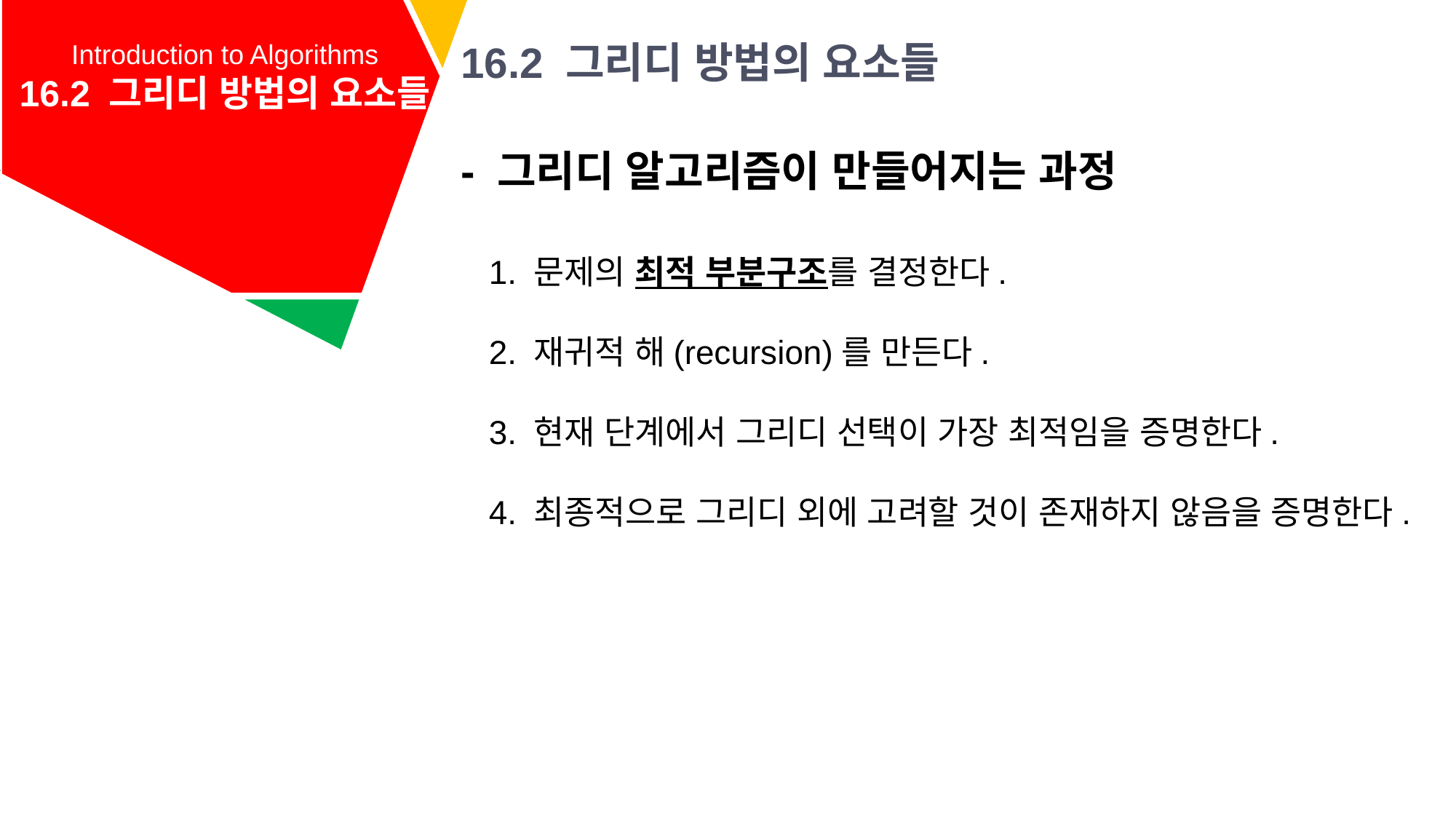

Introduction to Algorithms
16.2 그리디 방법의 요소들
16.2 그리디 방법의 요소들
Introduction to Algorithms
15. 동적 프로그래밍
- 그리디 알고리즘이 만들어지는 과정
1. 문제의 최적 부분구조를 결정한다.

2. 재귀적 해(recursion)를 만든다.

3. 현재 단계에서 그리디 선택이 가장 최적임을 증명한다.

4. 최종적으로 그리디 외에 고려할 것이 존재하지 않음을 증명한다.